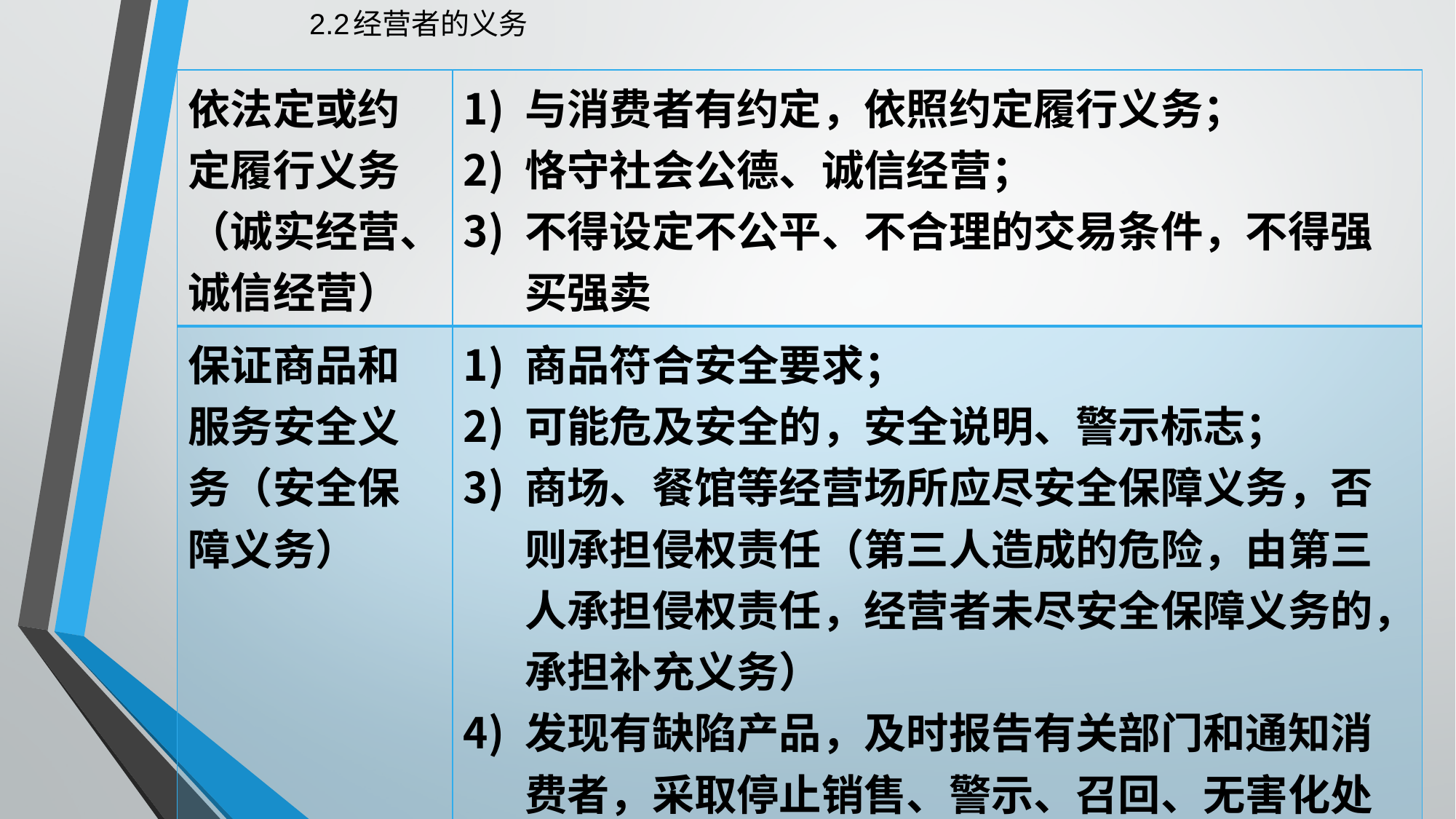

# 2.2经营者的义务
| 依法定或约定履行义务（诚实经营、诚信经营） | 与消费者有约定，依照约定履行义务； 恪守社会公德、诚信经营； 不得设定不公平、不合理的交易条件，不得强买强卖 |
| --- | --- |
| 保证商品和服务安全义务（安全保障义务） | 商品符合安全要求； 可能危及安全的，安全说明、警示标志； 商场、餐馆等经营场所应尽安全保障义务，否则承担侵权责任（第三人造成的危险，由第三人承担侵权责任，经营者未尽安全保障义务的，承担补充义务） 发现有缺陷产品，及时报告有关部门和通知消费者，采取停止销售、警示、召回、无害化处理、销毁、停止生产或服务等措施，支付召回费用； |